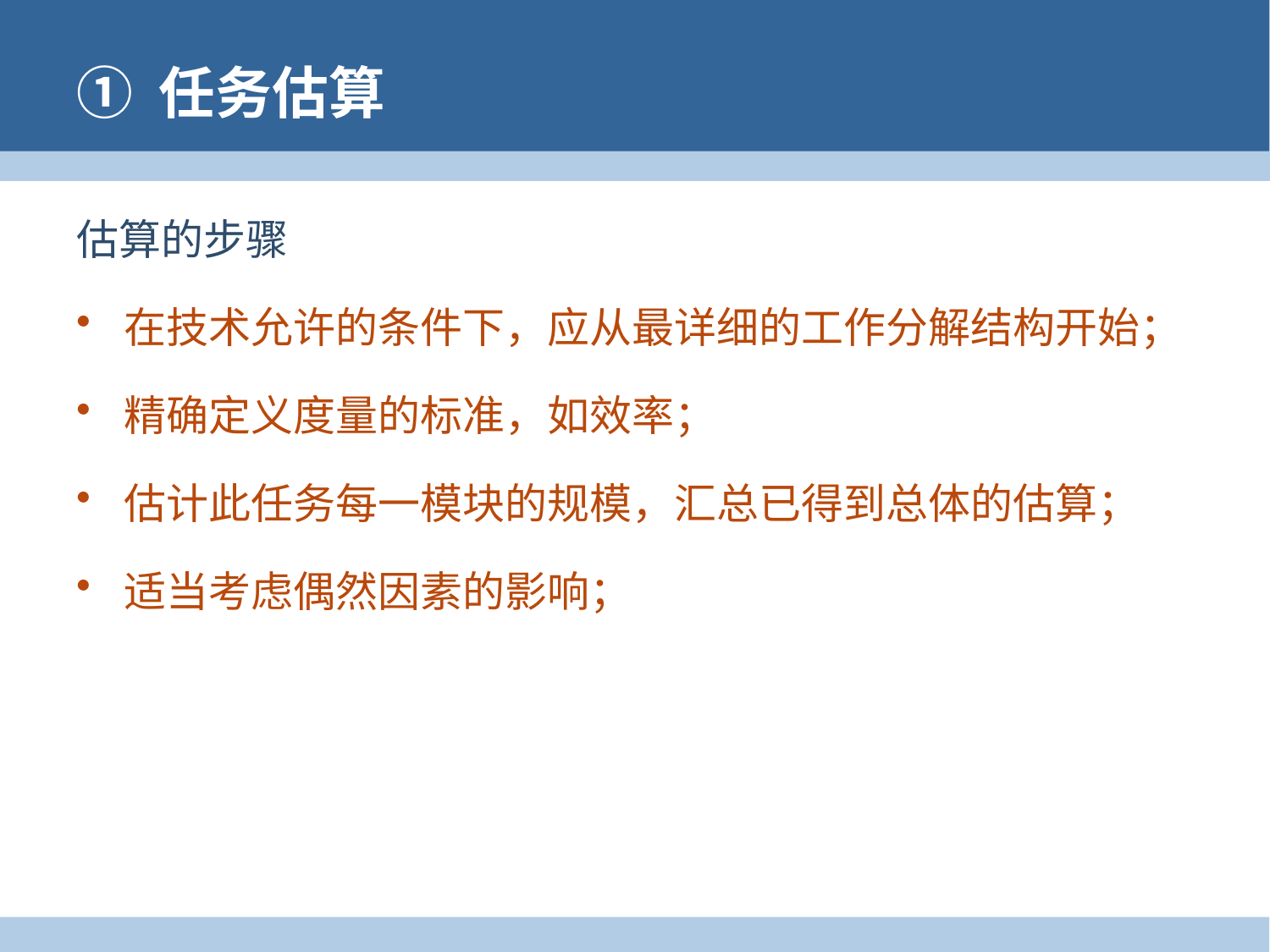

# ① 任务估算
估算的步骤
在技术允许的条件下，应从最详细的工作分解结构开始；
精确定义度量的标准，如效率；
估计此任务每一模块的规模，汇总已得到总体的估算；
适当考虑偶然因素的影响；